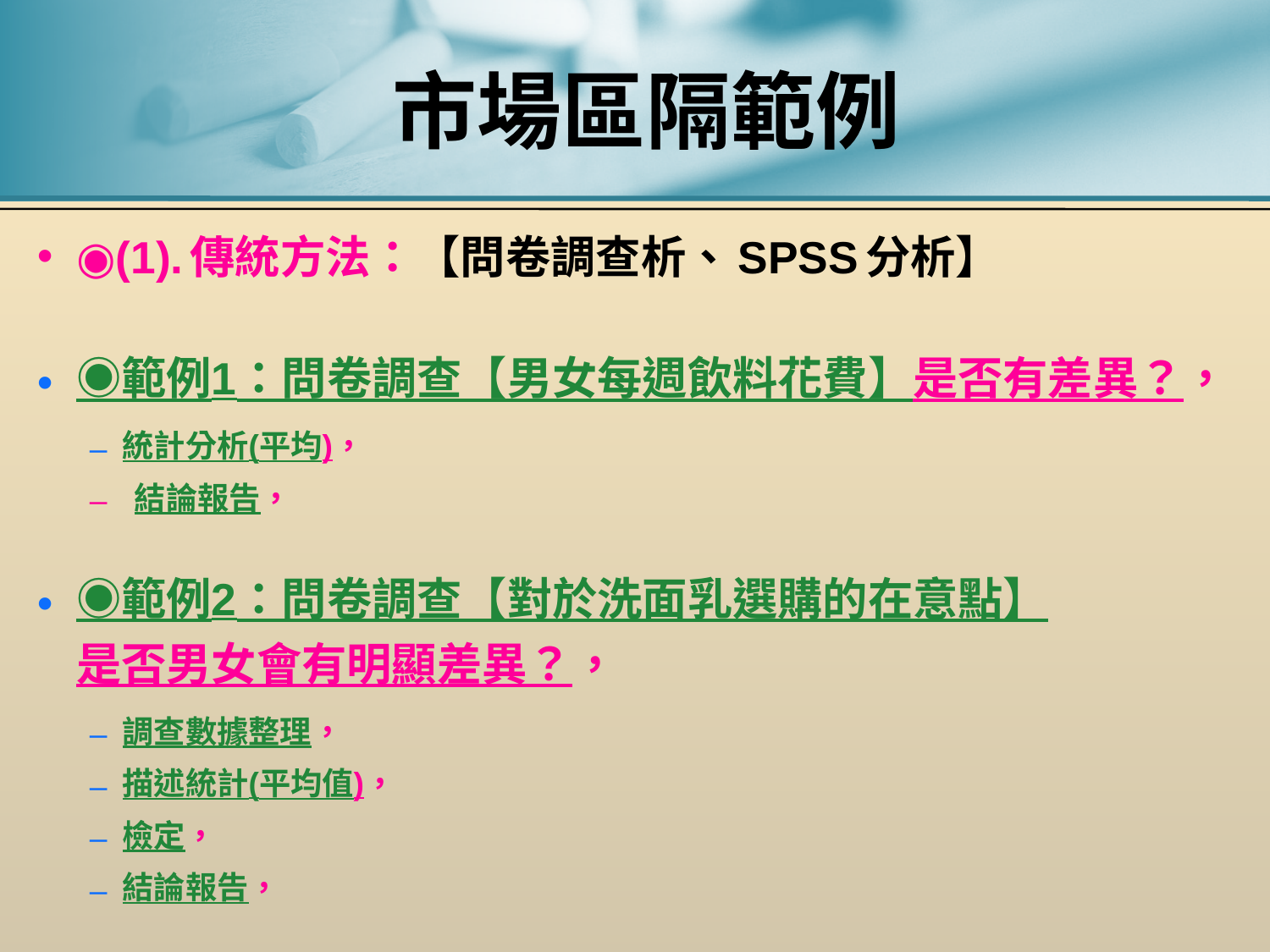

# 市場區隔範例
◉(1).傳統方法：【問卷調查析、SPSS分析】
◉範例1：問卷調查【男女每週飲料花費】是否有差異？，
統計分析(平均)，
 結論報告，
◉範例2：問卷調查【對於洗面乳選購的在意點】是否男女會有明顯差異？，
調查數據整理，
描述統計(平均值)，
檢定，
結論報告，